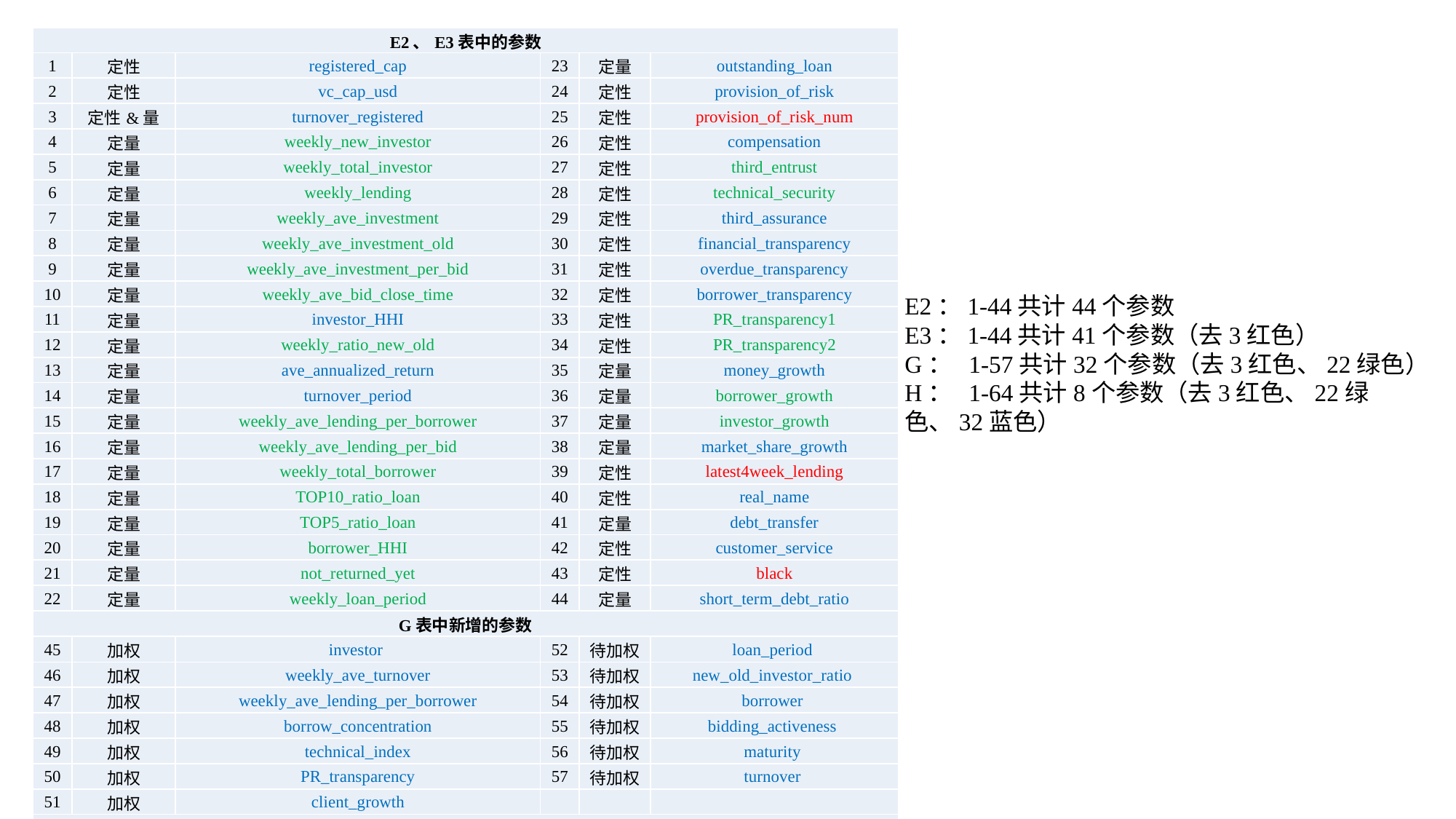

| E2、E3表中的参数 |  |  |  |  |  |
| --- | --- | --- | --- | --- | --- |
| 1 | 定性 | registered\_cap | 23 | 定量 | outstanding\_loan |
| 2 | 定性 | vc\_cap\_usd | 24 | 定性 | provision\_of\_risk |
| 3 | 定性&量 | turnover\_registered | 25 | 定性 | provision\_of\_risk\_num |
| 4 | 定量 | weekly\_new\_investor | 26 | 定性 | compensation |
| 5 | 定量 | weekly\_total\_investor | 27 | 定性 | third\_entrust |
| 6 | 定量 | weekly\_lending | 28 | 定性 | technical\_security |
| 7 | 定量 | weekly\_ave\_investment | 29 | 定性 | third\_assurance |
| 8 | 定量 | weekly\_ave\_investment\_old | 30 | 定性 | financial\_transparency |
| 9 | 定量 | weekly\_ave\_investment\_per\_bid | 31 | 定性 | overdue\_transparency |
| 10 | 定量 | weekly\_ave\_bid\_close\_time | 32 | 定性 | borrower\_transparency |
| 11 | 定量 | investor\_HHI | 33 | 定性 | PR\_transparency1 |
| 12 | 定量 | weekly\_ratio\_new\_old | 34 | 定性 | PR\_transparency2 |
| 13 | 定量 | ave\_annualized\_return | 35 | 定量 | money\_growth |
| 14 | 定量 | turnover\_period | 36 | 定量 | borrower\_growth |
| 15 | 定量 | weekly\_ave\_lending\_per\_borrower | 37 | 定量 | investor\_growth |
| 16 | 定量 | weekly\_ave\_lending\_per\_bid | 38 | 定量 | market\_share\_growth |
| 17 | 定量 | weekly\_total\_borrower | 39 | 定性 | latest4week\_lending |
| 18 | 定量 | TOP10\_ratio\_loan | 40 | 定性 | real\_name |
| 19 | 定量 | TOP5\_ratio\_loan | 41 | 定量 | debt\_transfer |
| 20 | 定量 | borrower\_HHI | 42 | 定性 | customer\_service |
| 21 | 定量 | not\_returned\_yet | 43 | 定性 | black |
| 22 | 定量 | weekly\_loan\_period | 44 | 定量 | short\_term\_debt\_ratio |
| G表中新增的参数 |  |  |  |  |  |
| 45 | 加权 | investor | 52 | 待加权 | loan\_period |
| 46 | 加权 | weekly\_ave\_turnover | 53 | 待加权 | new\_old\_investor\_ratio |
| 47 | 加权 | weekly\_ave\_lending\_per\_borrower | 54 | 待加权 | borrower |
| 48 | 加权 | borrow\_concentration | 55 | 待加权 | bidding\_activeness |
| 49 | 加权 | technical\_index | 56 | 待加权 | maturity |
| 50 | 加权 | PR\_transparency | 57 | 待加权 | turnover |
| 51 | 加权 | client\_growth |  |  |  |
| H表中最终的参数 |  |  |  |  |  |
| 58 | 加权 | capital\_adequacy\_ratio | 62 | 加权 | security |
| 59 | 加权 | activeness\_credibility | 63 | 加权 | pellucidity |
| 60 | 加权 | distribution | 64 | 加权 | growth |
| 61 | 加权 | mobility | 65 | 加权 | SCORE |
E2：1-44共计44个参数
E3：1-44共计41个参数（去3红色）
G：  1-57共计32个参数（去3红色、22绿色）
H：  1-64共计8个参数（去3红色、22绿色、32蓝色）